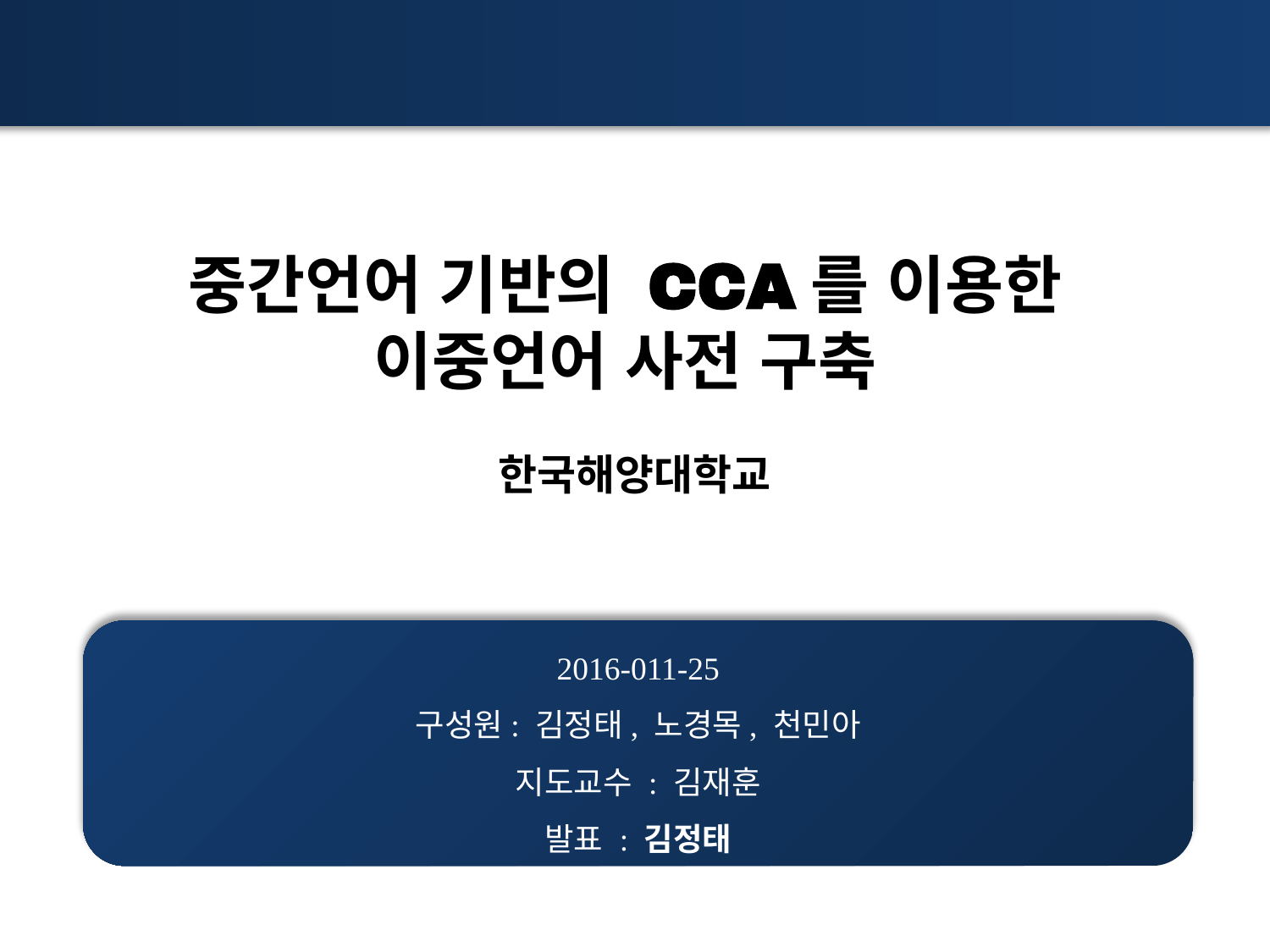

중간언어 기반의 CCA를 이용한
이중언어 사전 구축

한국해양대학교
2016-011-25
구성원: 김정태, 노경목, 천민아
지도교수 : 김재훈
발표 : 김정태